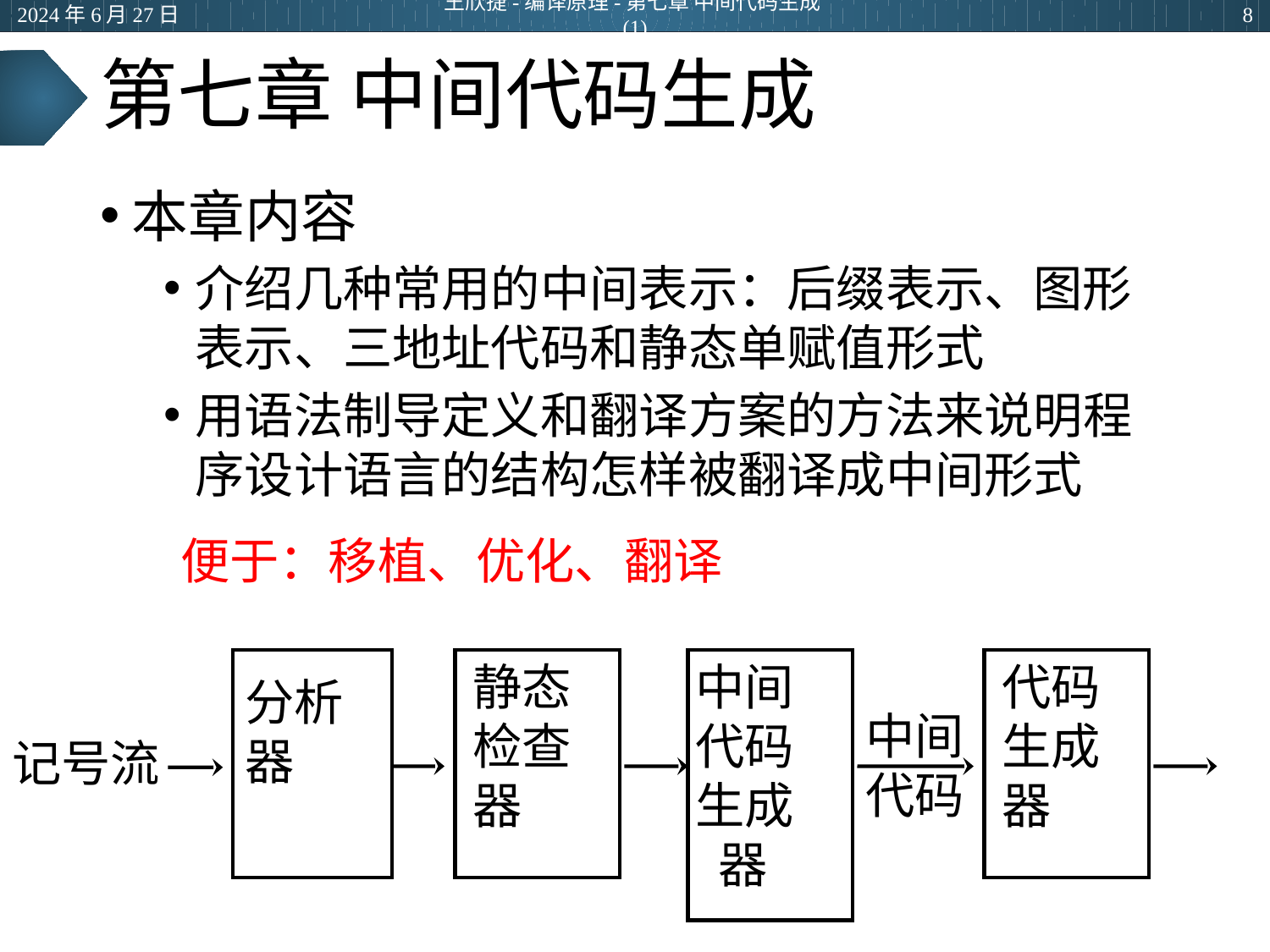

2024年6月27日
王欣捷-编译原理-第七章 中间代码生成(1)
8
# 第七章 中间代码生成
本章内容
介绍几种常用的中间表示：后缀表示、图形表示、三地址代码和静态单赋值形式
用语法制导定义和翻译方案的方法来说明程序设计语言的结构怎样被翻译成中间形式
便于：移植、优化、翻译
分析
器
静态
检查
器
中间
代码
生成
 器
代码
生成
器
中间
代码
记号流